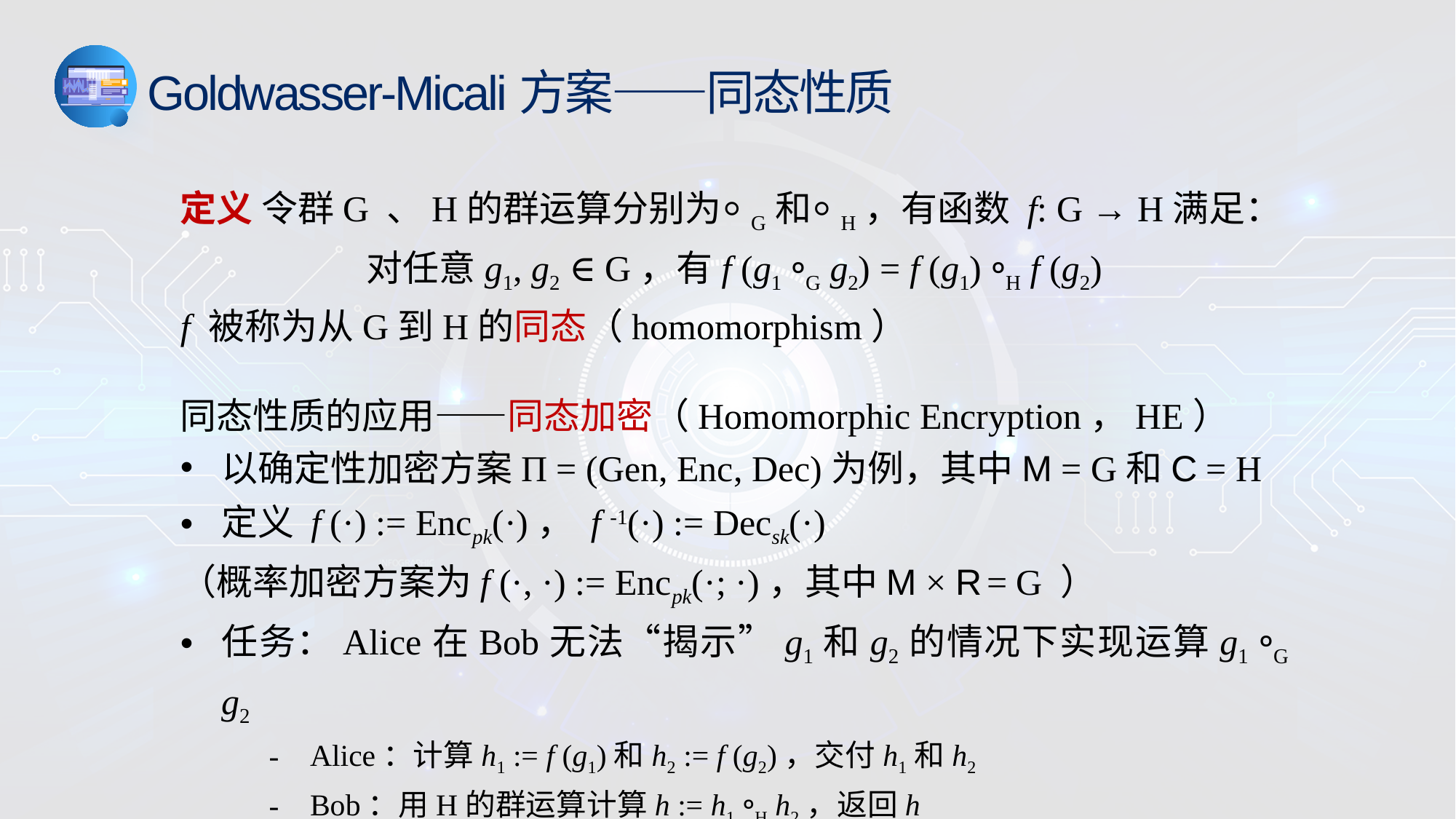

Goldwasser-Micali方案——同态性质

定义 令群G 、H的群运算分别为⸰G和⸰H，有函数 f: G → H满足：
对任意g1, g2 ∈ G，有f (g1 ⸰G g2) = f (g1) ⸰H f (g2)
f 被称为从G到H的同态（homomorphism）
同态性质的应用——同态加密（Homomorphic Encryption，HE）
以确定性加密方案Π = (Gen, Enc, Dec)为例，其中M = G和C = H
定义 f (·) := Encpk(·)， f -1(·) := Decsk(·)
（概率加密方案为f (·, ·) := Encpk(·; ·)，其中M × R = G ）
任务：Alice在Bob无法“揭示”g1和g2的情况下实现运算g1 ⸰G g2
Alice：计算h1 := f (g1)和h2 := f (g2)，交付h1和h2
Bob：用H的群运算计算h := h1 ⸰H h2，返回h
Alice：计算g := f -1(h)，有g = g1 ⸰G g2